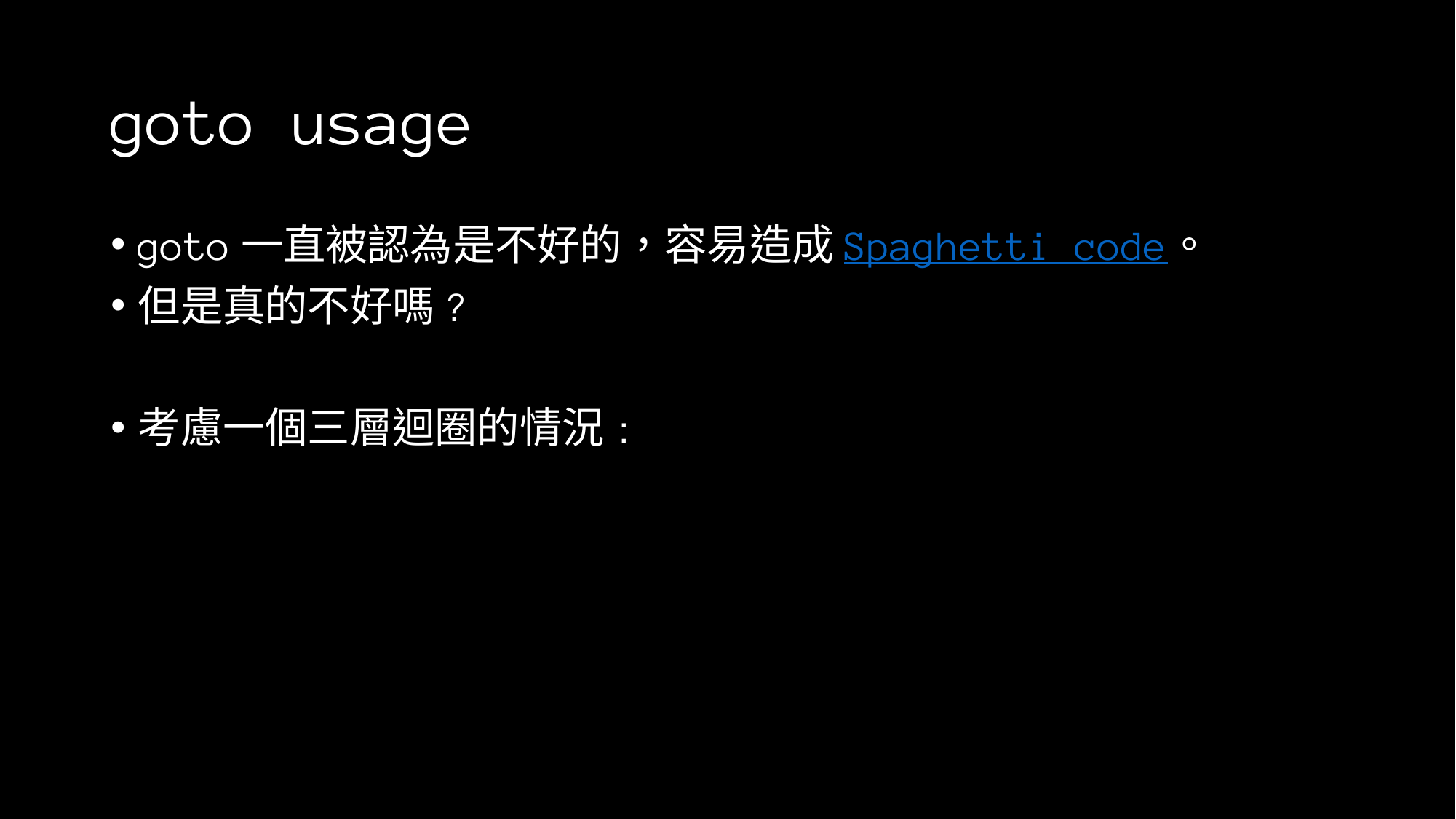

# goto usage
goto一直被認為是不好的，容易造成Spaghetti code。
但是真的不好嗎?

考慮一個三層迴圈的情況: